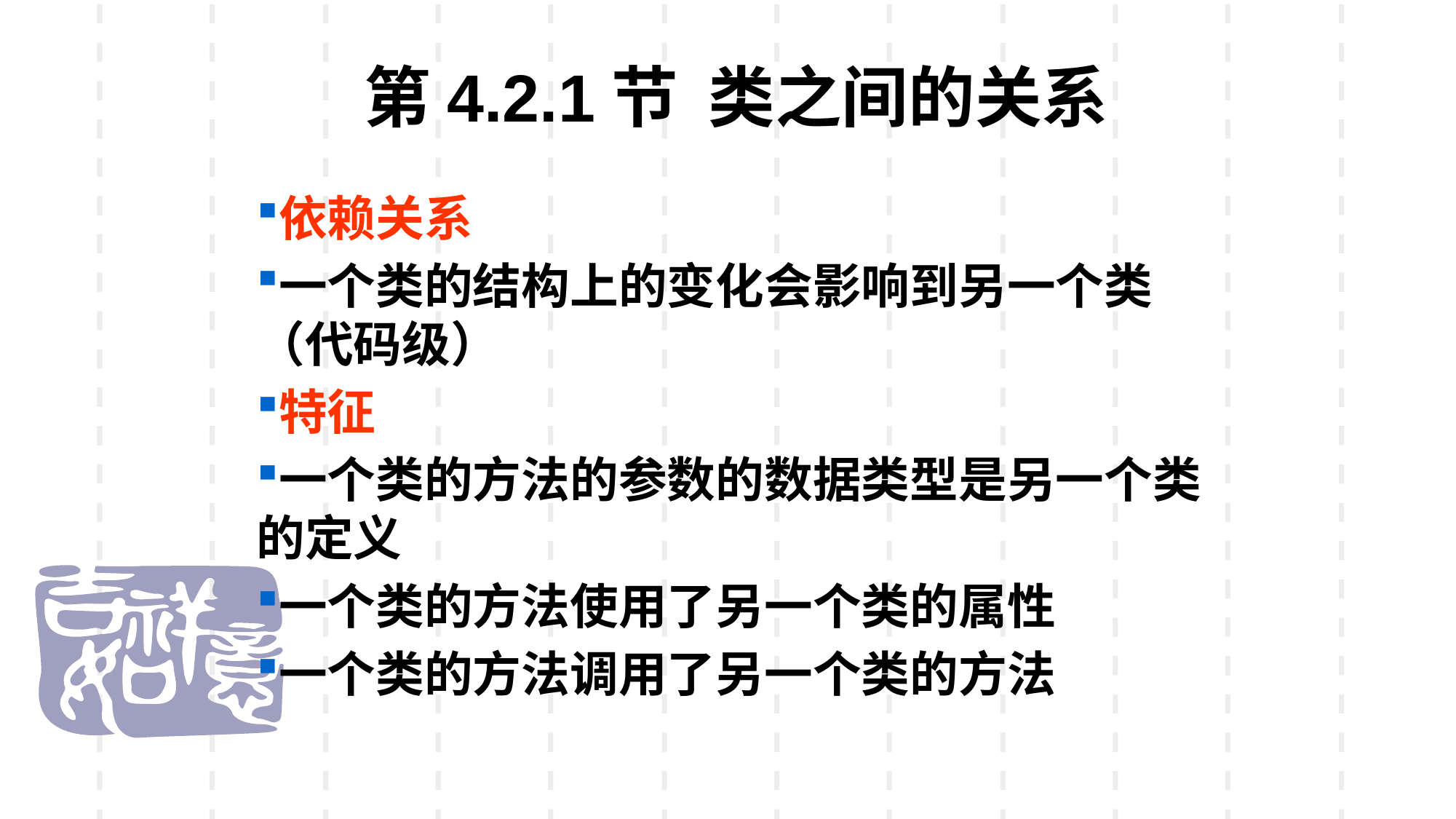

# 第4.2.1节  类之间的关系
依赖关系
一个类的结构上的变化会影响到另一个类（代码级）
特征
一个类的方法的参数的数据类型是另一个类的定义
一个类的方法使用了另一个类的属性
一个类的方法调用了另一个类的方法